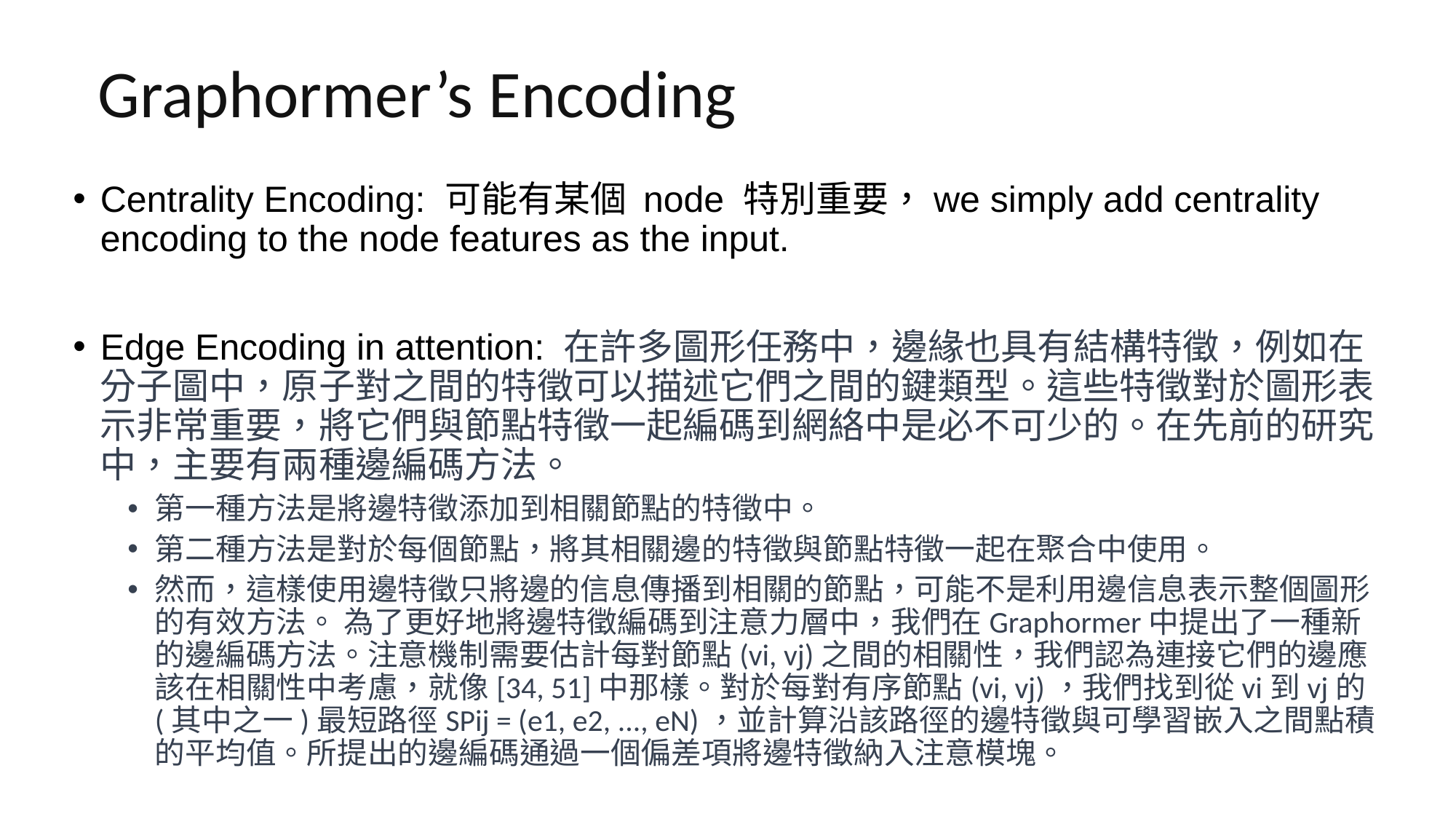

# Graphormer’s Encoding
Centrality Encoding: 可能有某個 node 特別重要，we simply add centrality encoding to the node features as the input.

Edge Encoding in attention: 在許多圖形任務中，邊緣也具有結構特徵，例如在分子圖中，原子對之間的特徵可以描述它們之間的鍵類型。這些特徵對於圖形表示非常重要，將它們與節點特徵一起編碼到網絡中是必不可少的。在先前的研究中，主要有兩種邊編碼方法。
第一種方法是將邊特徵添加到相關節點的特徵中。
第二種方法是對於每個節點，將其相關邊的特徵與節點特徵一起在聚合中使用。
然而，這樣使用邊特徵只將邊的信息傳播到相關的節點，可能不是利用邊信息表示整個圖形的有效方法。 為了更好地將邊特徵編碼到注意力層中，我們在Graphormer中提出了一種新的邊編碼方法。注意機制需要估計每對節點(vi, vj)之間的相關性，我們認為連接它們的邊應該在相關性中考慮，就像[34, 51]中那樣。對於每對有序節點(vi, vj)，我們找到從vi到vj的(其中之一)最短路徑SPij = (e1, e2, ..., eN)，並計算沿該路徑的邊特徵與可學習嵌入之間點積的平均值。所提出的邊編碼通過一個偏差項將邊特徵納入注意模塊。